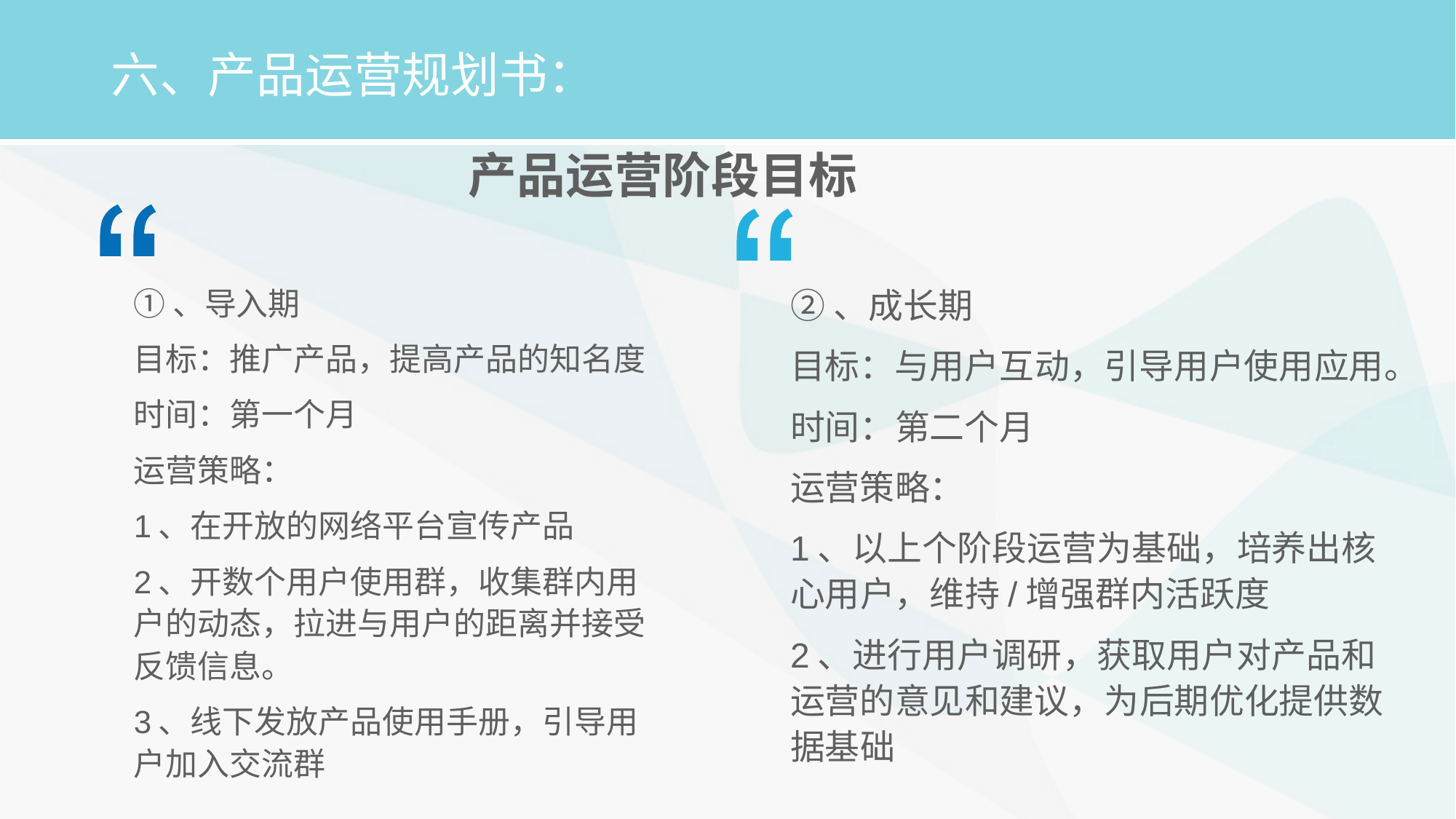

# 六、产品运营规划书：
产品运营阶段目标
①、导入期
目标：推广产品，提高产品的知名度
时间：第一个月
运营策略：
1、在开放的网络平台宣传产品
2、开数个用户使用群，收集群内用户的动态，拉进与用户的距离并接受反馈信息。
3、线下发放产品使用手册，引导用户加入交流群
②、成长期
目标：与用户互动，引导用户使用应用。
时间：第二个月
运营策略：
1、以上个阶段运营为基础，培养出核心用户，维持/增强群内活跃度
2、进行用户调研，获取用户对产品和运营的意见和建议，为后期优化提供数据基础